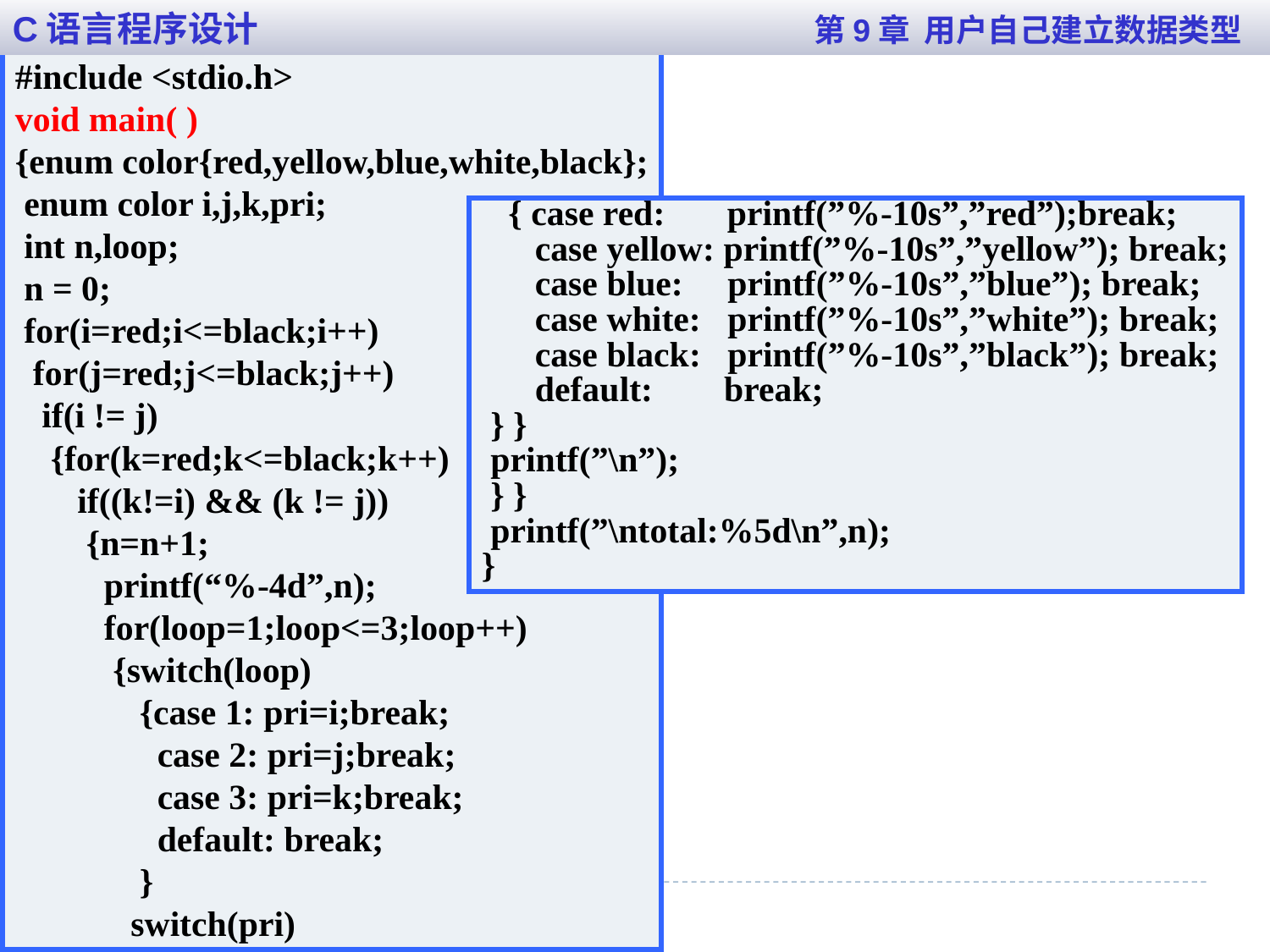

C语言程序设计                                                                     第9章  用户自己建立数据类型
#include <stdio.h>
void main( )
{enum color{red,yellow,blue,white,black};
 enum color i,j,k,pri;
 int n,loop;
 n = 0;
 for(i=red;i<=black;i++)
  for(j=red;j<=black;j++)
   if(i != j)
    {for(k=red;k<=black;k++)
       if((k!=i) && (k != j))
        {n=n+1;
          printf(“%-4d”,n);
          for(loop=1;loop<=3;loop++)
           {switch(loop)
              {case 1: pri=i;break;
                case 2: pri=j;break;
                case 3: pri=k;break;
                default: break;
              }
             switch(pri)
   { case red:       printf(”%-10s”,”red”);break;
      case yellow: printf(”%-10s”,”yellow”); break;
      case blue:     printf(”%-10s”,”blue”); break;
      case white:   printf(”%-10s”,”white”); break;
      case black:   printf(”%-10s”,”black”); break;
      default:        break;
 } }
 printf(”\n”);
 } }
 printf(”\ntotal:%5d\n”,n);
}
<
>